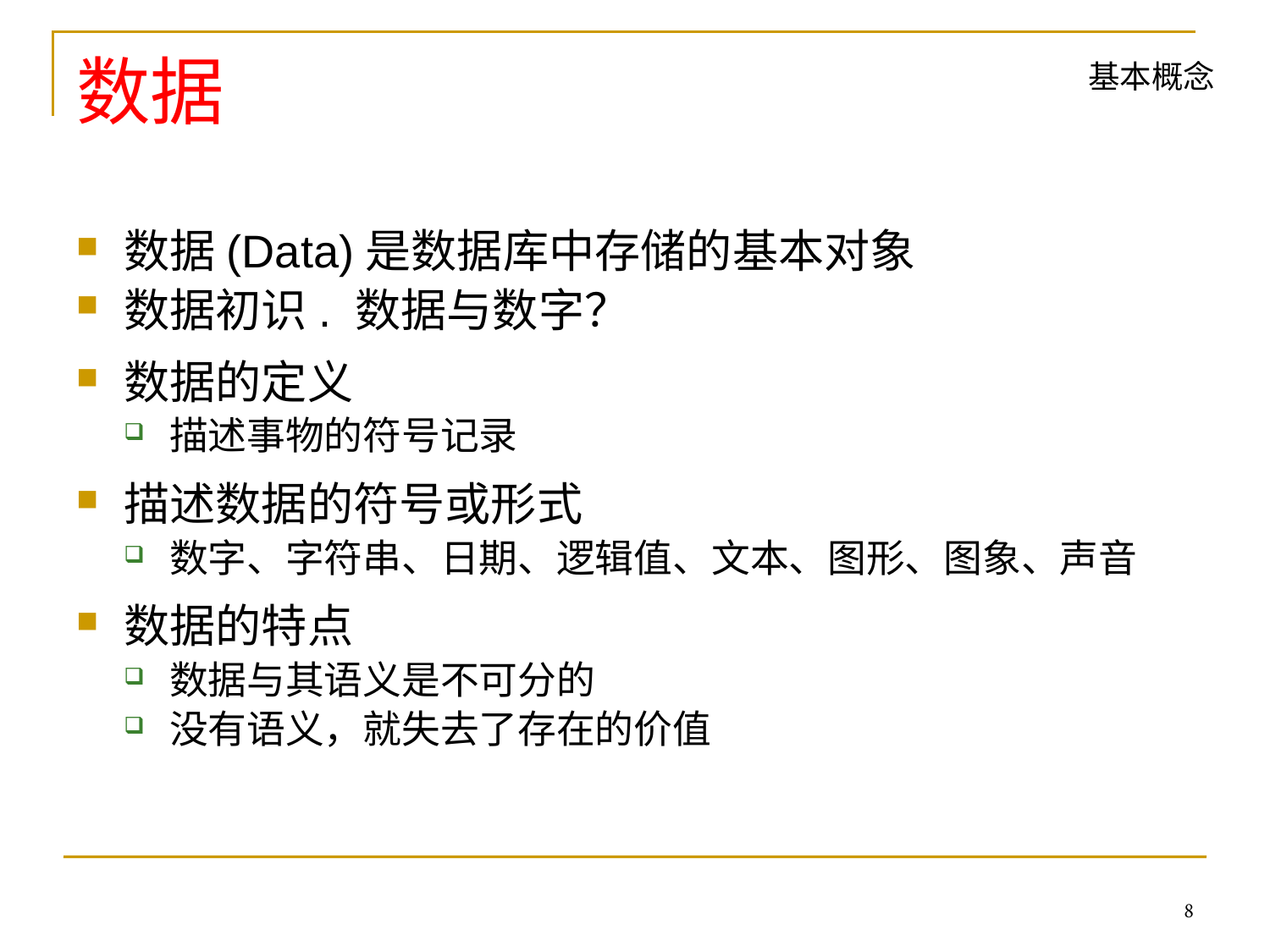

# 数据
基本概念
数据(Data)是数据库中存储的基本对象
数据初识. 数据与数字？
数据的定义
描述事物的符号记录
描述数据的符号或形式
数字、字符串、日期、逻辑值、文本、图形、图象、声音
数据的特点
数据与其语义是不可分的
没有语义，就失去了存在的价值
8